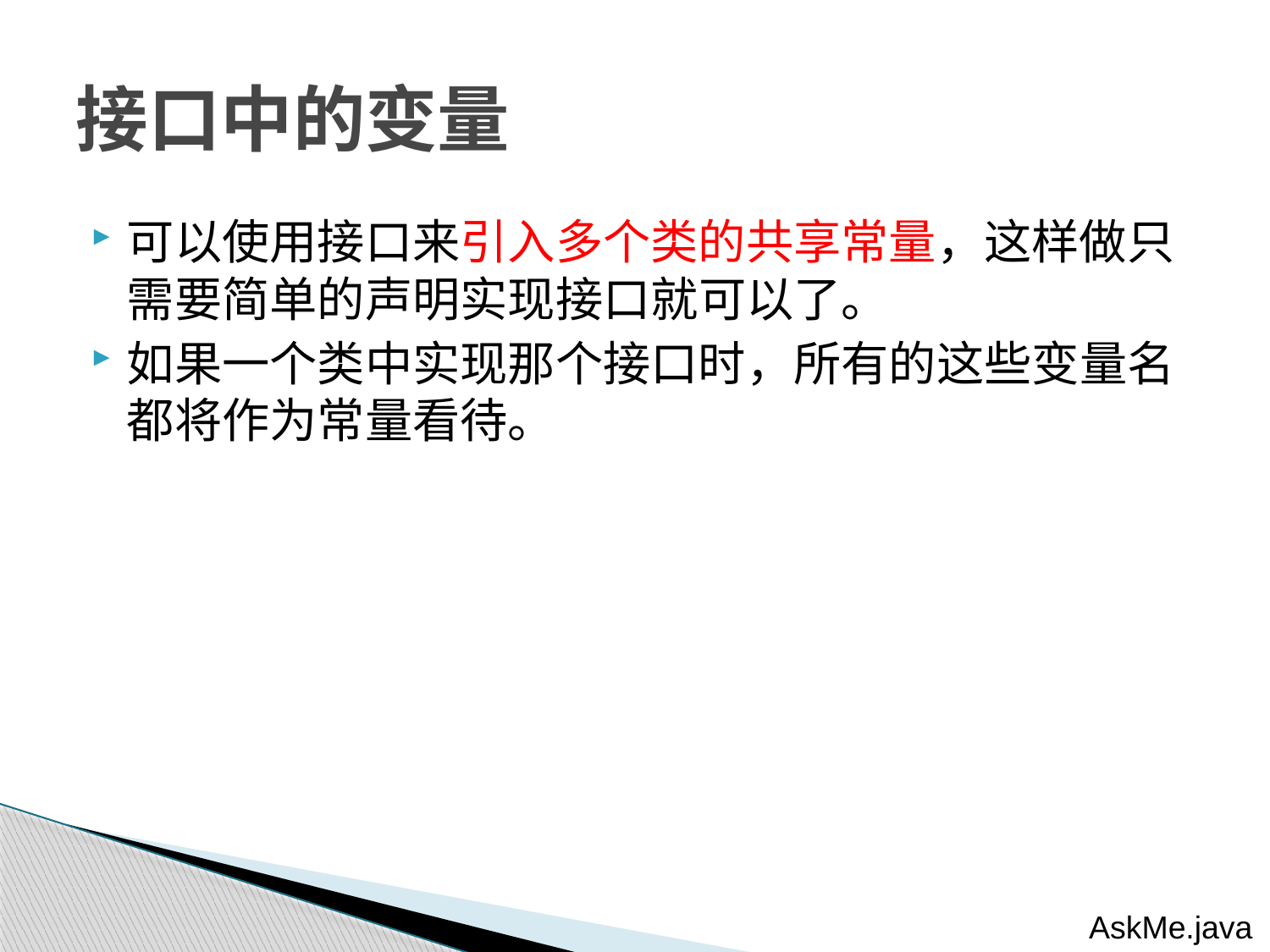

# 接口中的变量
可以使用接口来引入多个类的共享常量，这样做只需要简单的声明实现接口就可以了。
如果一个类中实现那个接口时，所有的这些变量名都将作为常量看待。
AskMe.java